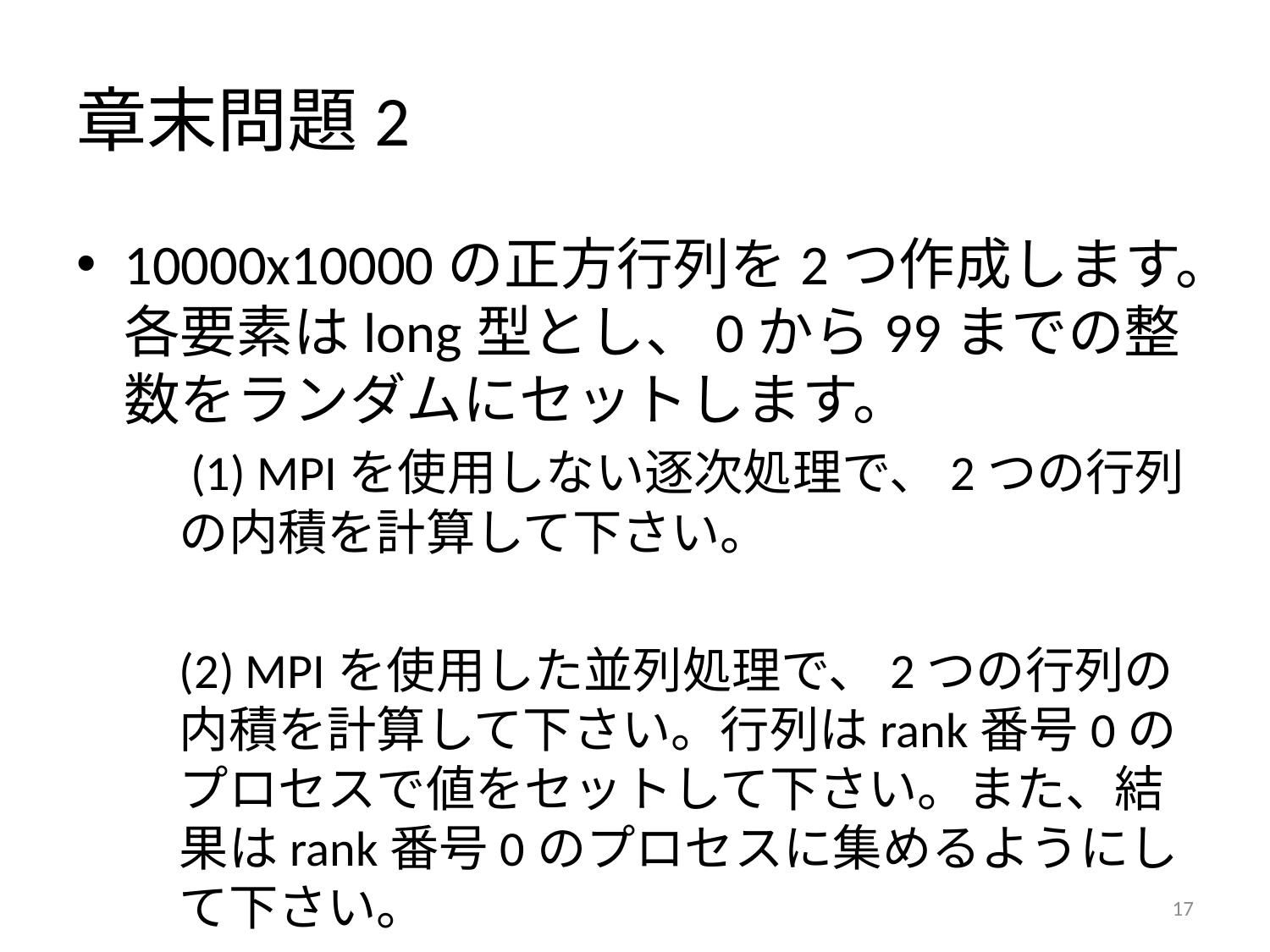

# 章末問題2
10000x10000の正方行列を2つ作成します。各要素はlong型とし、0から99までの整数をランダムにセットします。
	 (1) MPIを使用しない逐次処理で、2つの行列の内積を計算して下さい。

	(2) MPIを使用した並列処理で、2つの行列の内積を計算して下さい。行列はrank番号0のプロセスで値をセットして下さい。また、結果はrank番号0のプロセスに集めるようにして下さい。

17